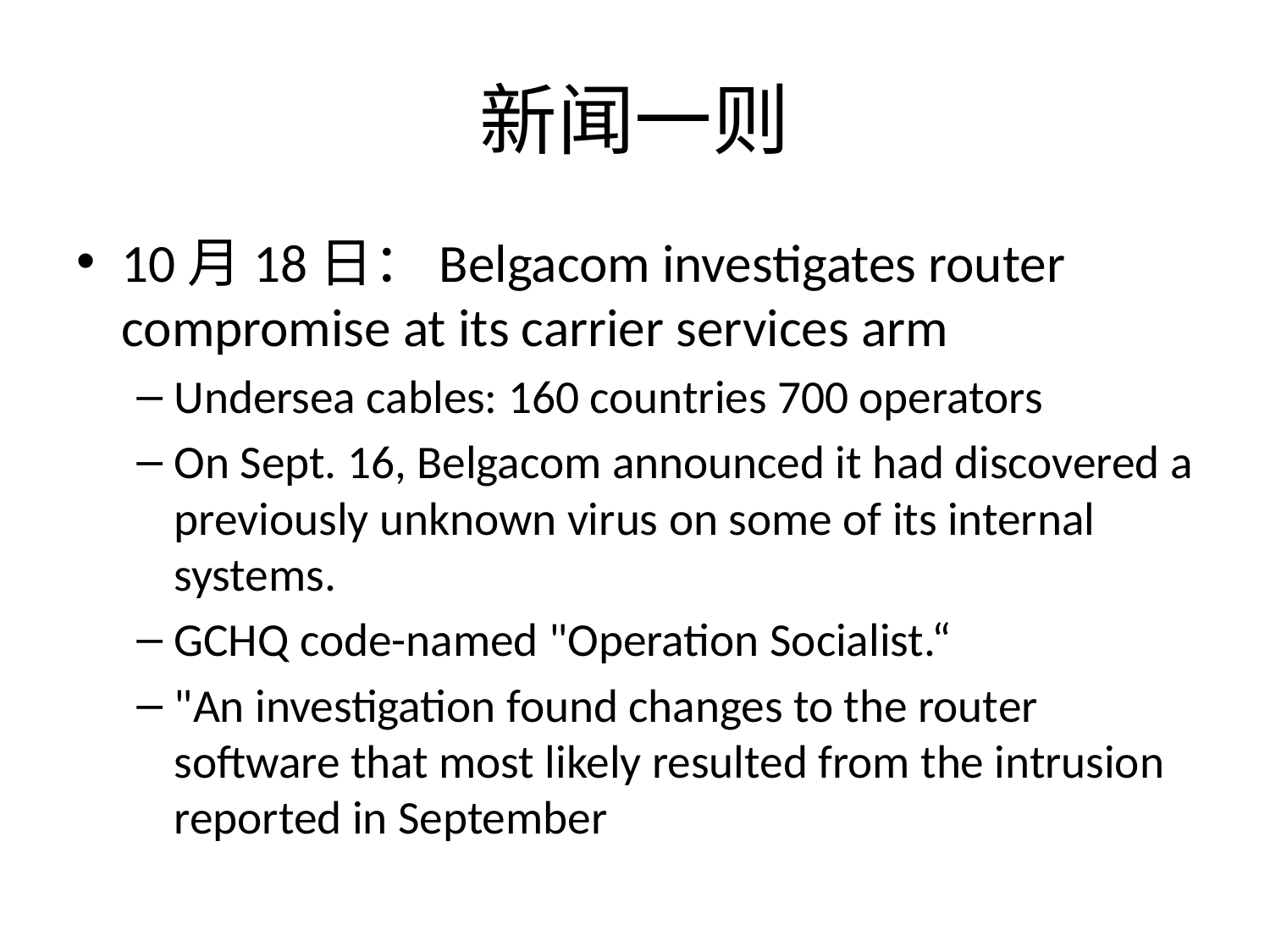

# 新闻一则
10月18日：Belgacom investigates router compromise at its carrier services arm
Undersea cables: 160 countries 700 operators
On Sept. 16, Belgacom announced it had discovered a previously unknown virus on some of its internal systems.
GCHQ code-named "Operation Socialist.“
"An investigation found changes to the router software that most likely resulted from the intrusion reported in September